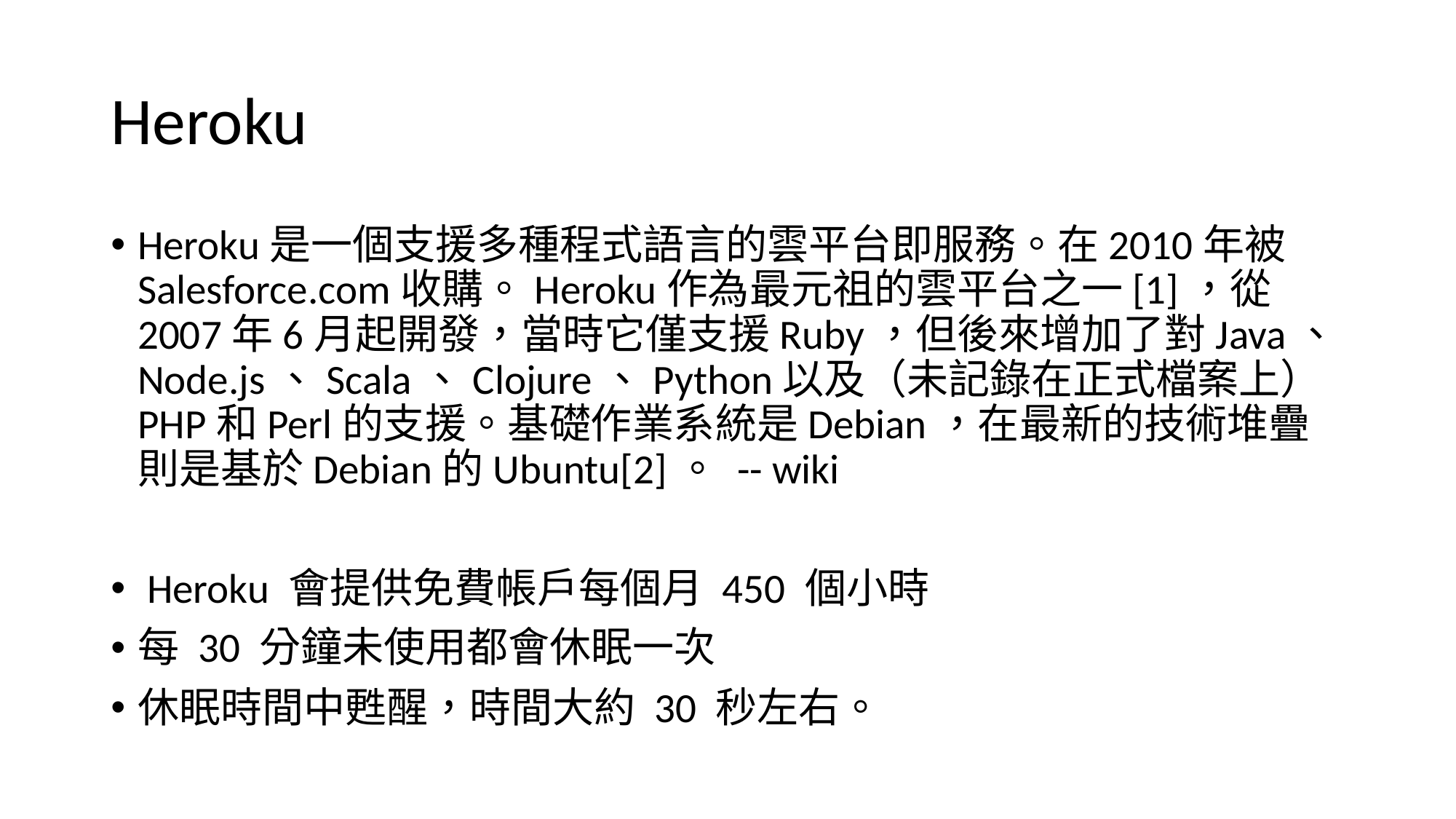

# Heroku
Heroku是一個支援多種程式語言的雲平台即服務。在2010年被Salesforce.com收購。Heroku作為最元祖的雲平台之一[1]，從2007年6月起開發，當時它僅支援Ruby，但後來增加了對Java、Node.js、Scala、Clojure、Python以及（未記錄在正式檔案上）PHP和Perl的支援。基礎作業系統是Debian，在最新的技術堆疊則是基於Debian的Ubuntu[2]。 -- wiki

 Heroku 會提供免費帳戶每個月 450 個小時
每 30 分鐘未使用都會休眠一次
休眠時間中甦醒，時間大約 30 秒左右。